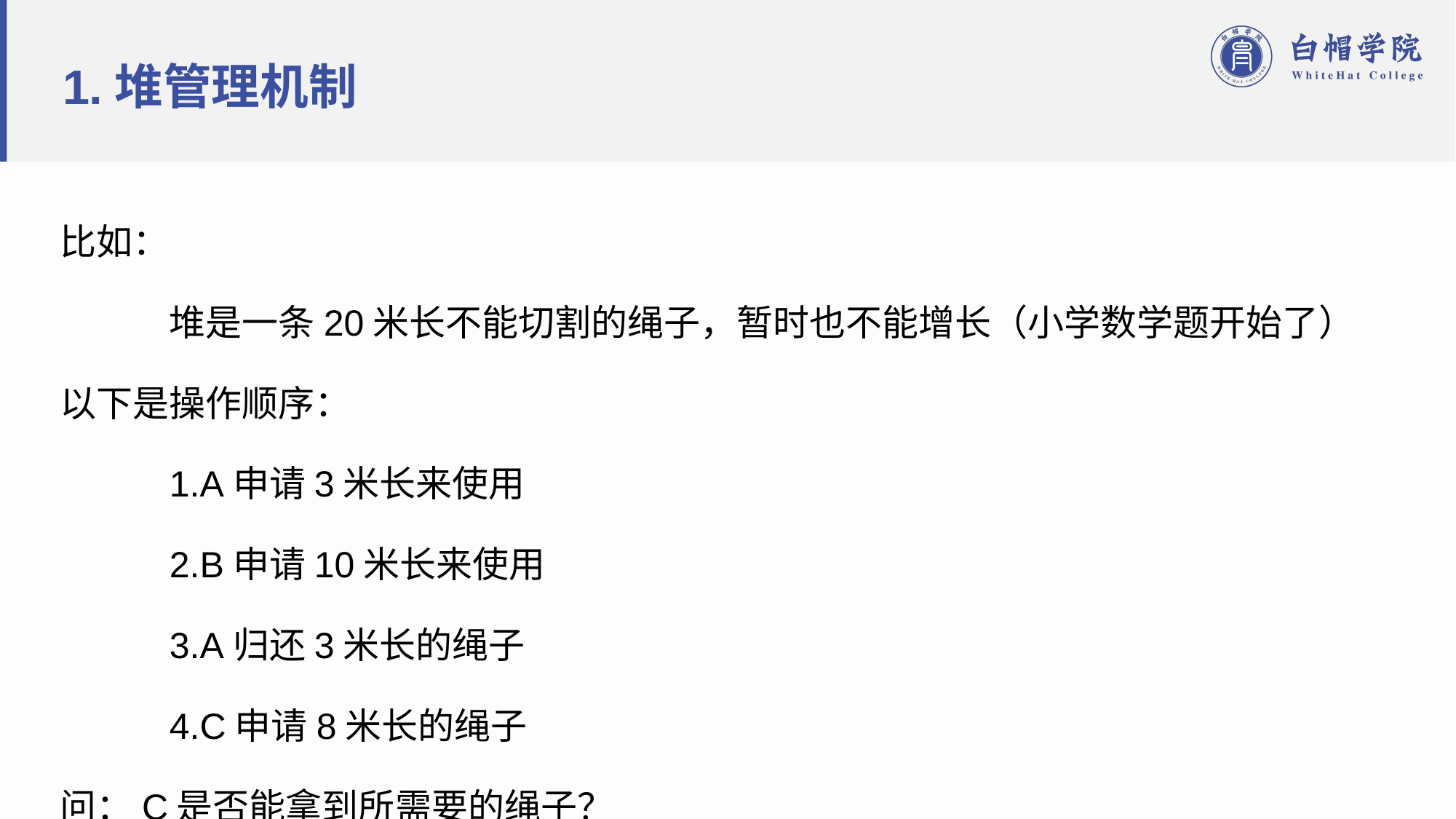

# 1.堆管理机制
比如：
	堆是一条20米长不能切割的绳子，暂时也不能增长（小学数学题开始了）
以下是操作顺序：
	1.A申请3米长来使用
	2.B申请10米长来使用
	3.A归还3米长的绳子
	4.C申请8米长的绳子
问：C是否能拿到所需要的绳子？